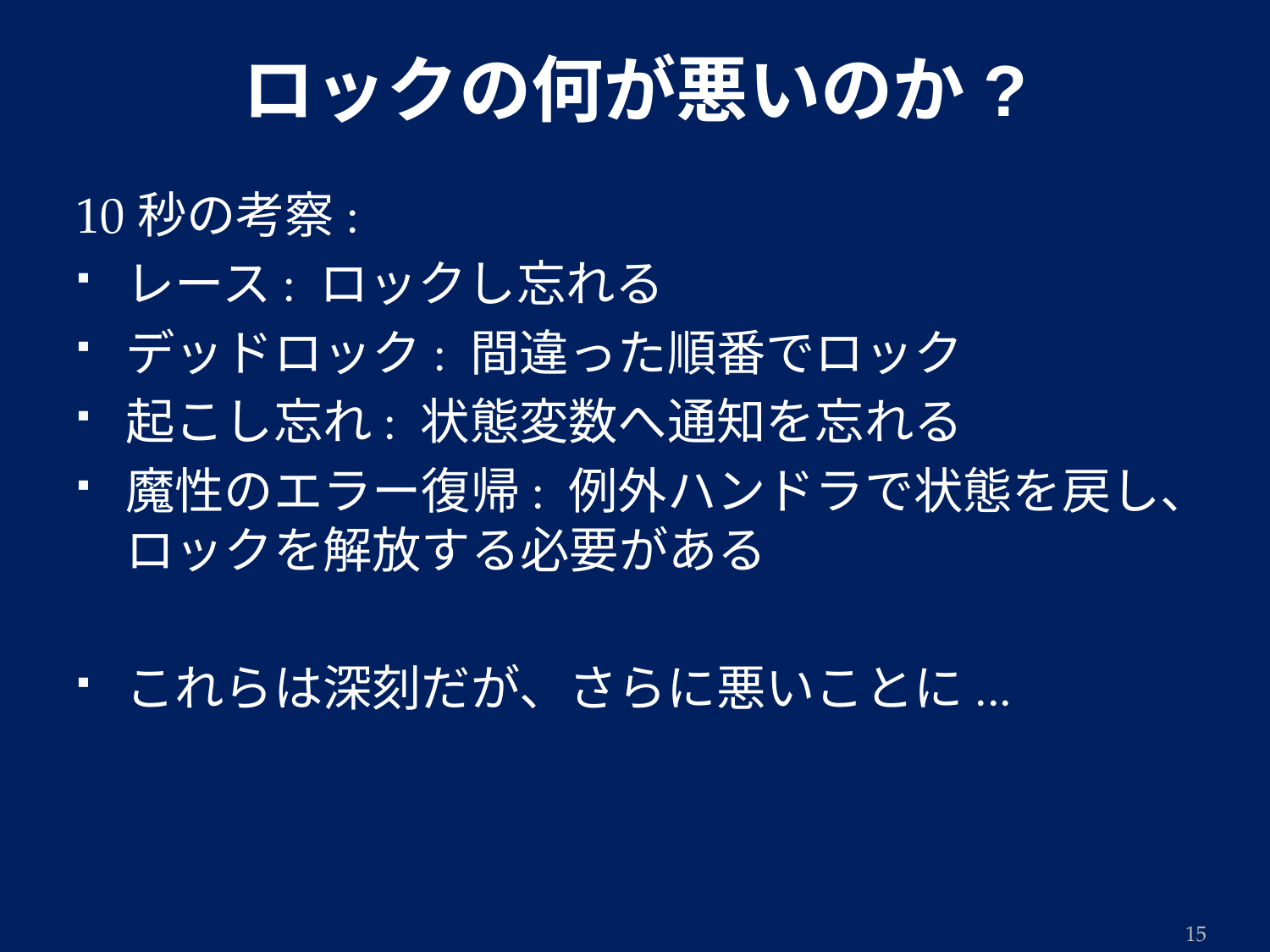

# ロックの何が悪いのか?
10秒の考察:
レース: ロックし忘れる
デッドロック: 間違った順番でロック
起こし忘れ: 状態変数へ通知を忘れる
魔性のエラー復帰: 例外ハンドラで状態を戻し、ロックを解放する必要がある

これらは深刻だが、さらに悪いことに...
15